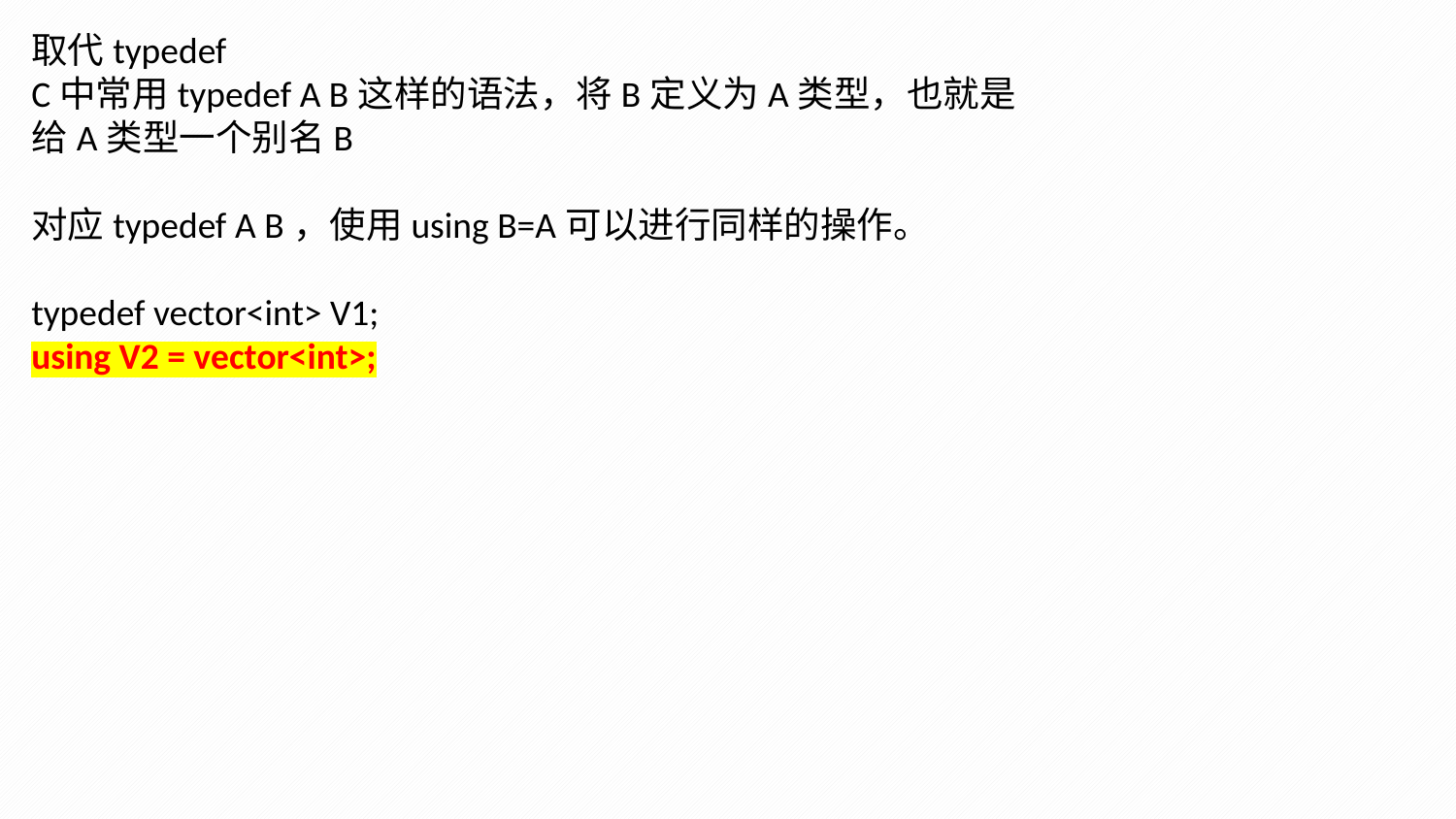

取代typedef
C中常用typedef A B这样的语法，将B定义为A类型，也就是给A类型一个别名B

对应typedef A B，使用using B=A可以进行同样的操作。

typedef vector<int> V1;
using V2 = vector<int>;